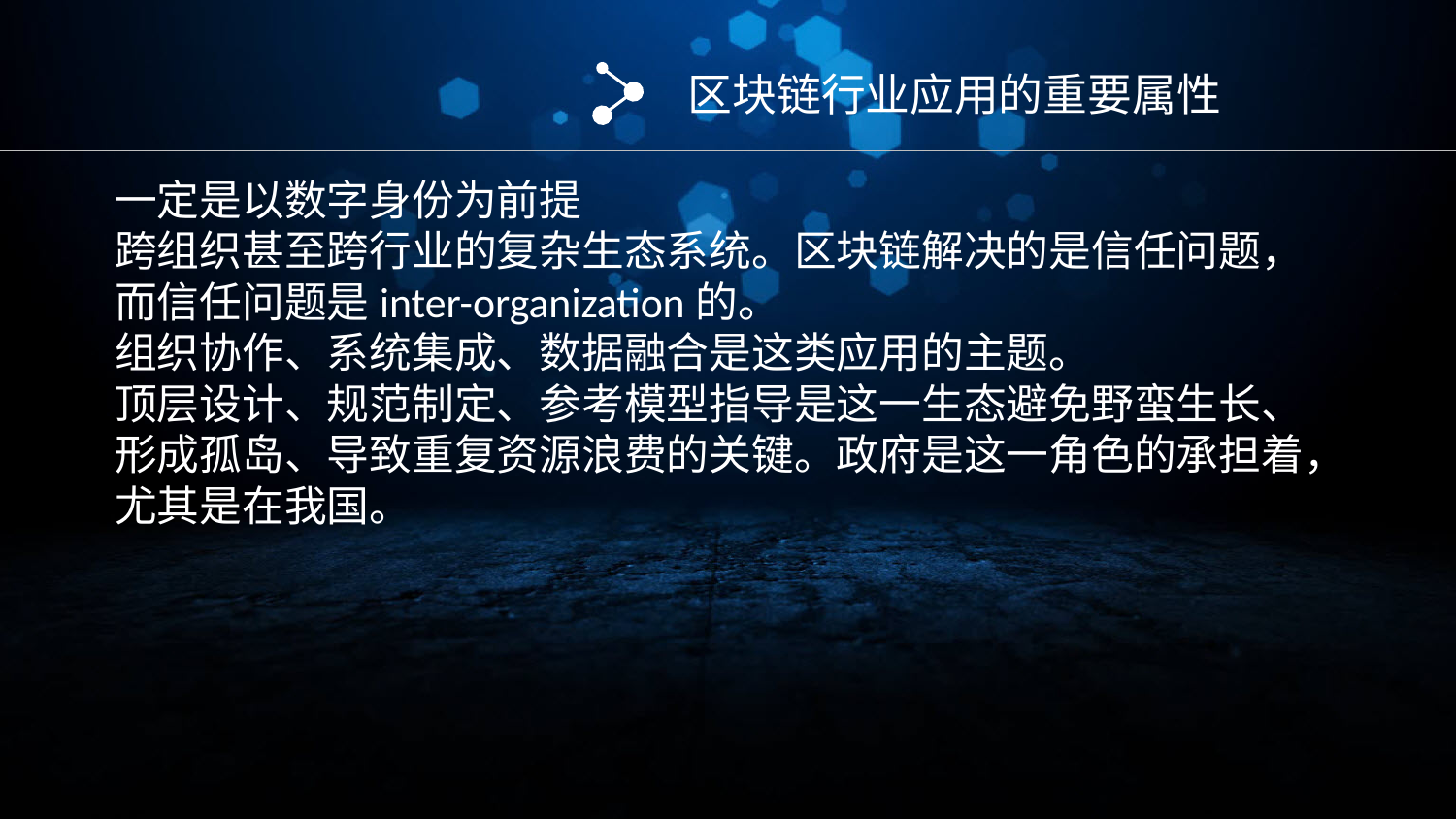

区块链行业应用的重要属性
一定是以数字身份为前提
跨组织甚至跨行业的复杂生态系统。区块链解决的是信任问题，而信任问题是inter-organization的。
组织协作、系统集成、数据融合是这类应用的主题。
顶层设计、规范制定、参考模型指导是这一生态避免野蛮生长、形成孤岛、导致重复资源浪费的关键。政府是这一角色的承担着，尤其是在我国。